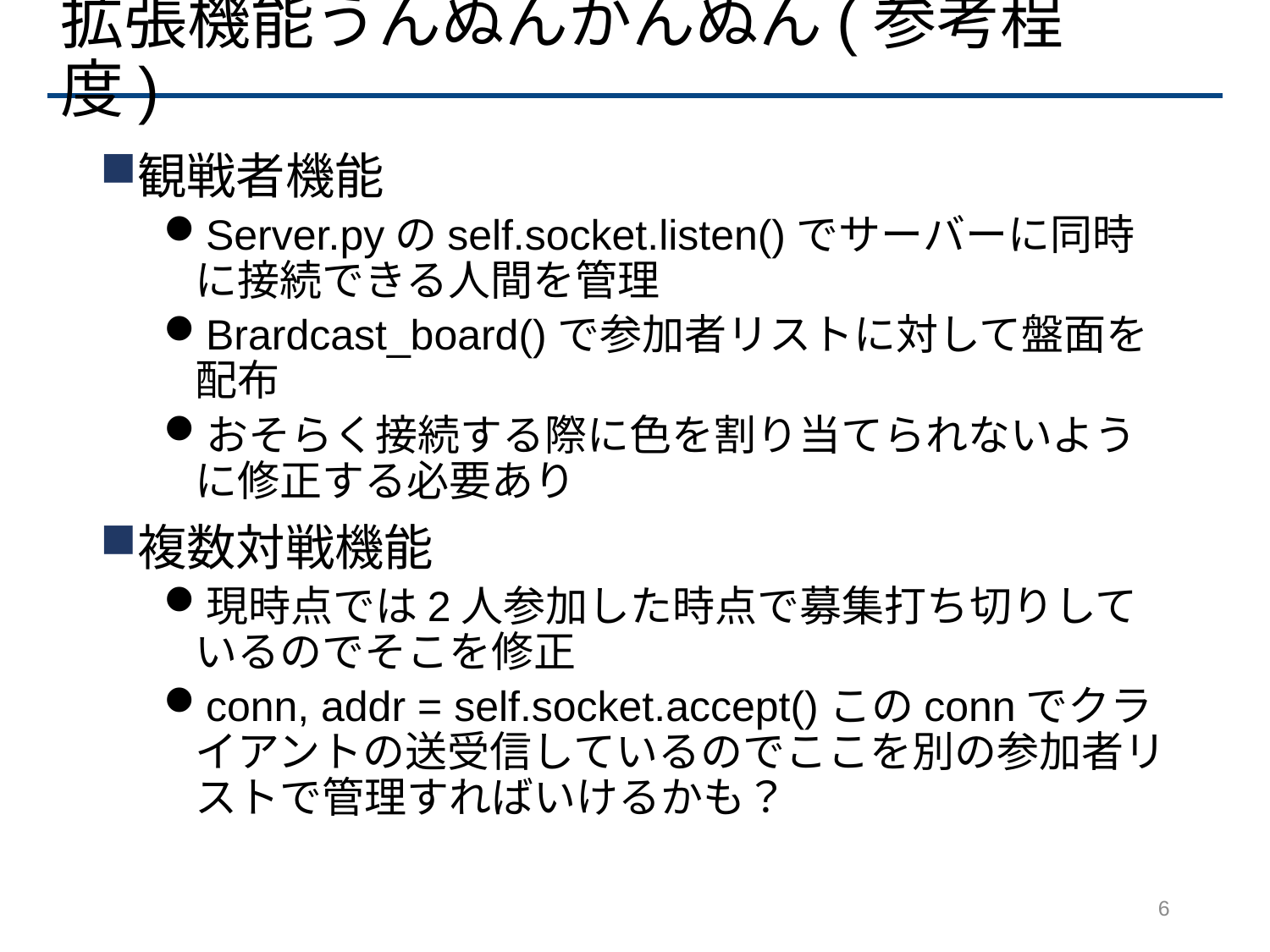

# 拡張機能うんぬんかんぬん(参考程度)
観戦者機能
Server.pyのself.socket.listen()でサーバーに同時に接続できる人間を管理
Brardcast_board()で参加者リストに対して盤面を配布
おそらく接続する際に色を割り当てられないように修正する必要あり
複数対戦機能
現時点では2人参加した時点で募集打ち切りしているのでそこを修正
conn, addr = self.socket.accept()このconnでクライアントの送受信しているのでここを別の参加者リストで管理すればいけるかも？

6